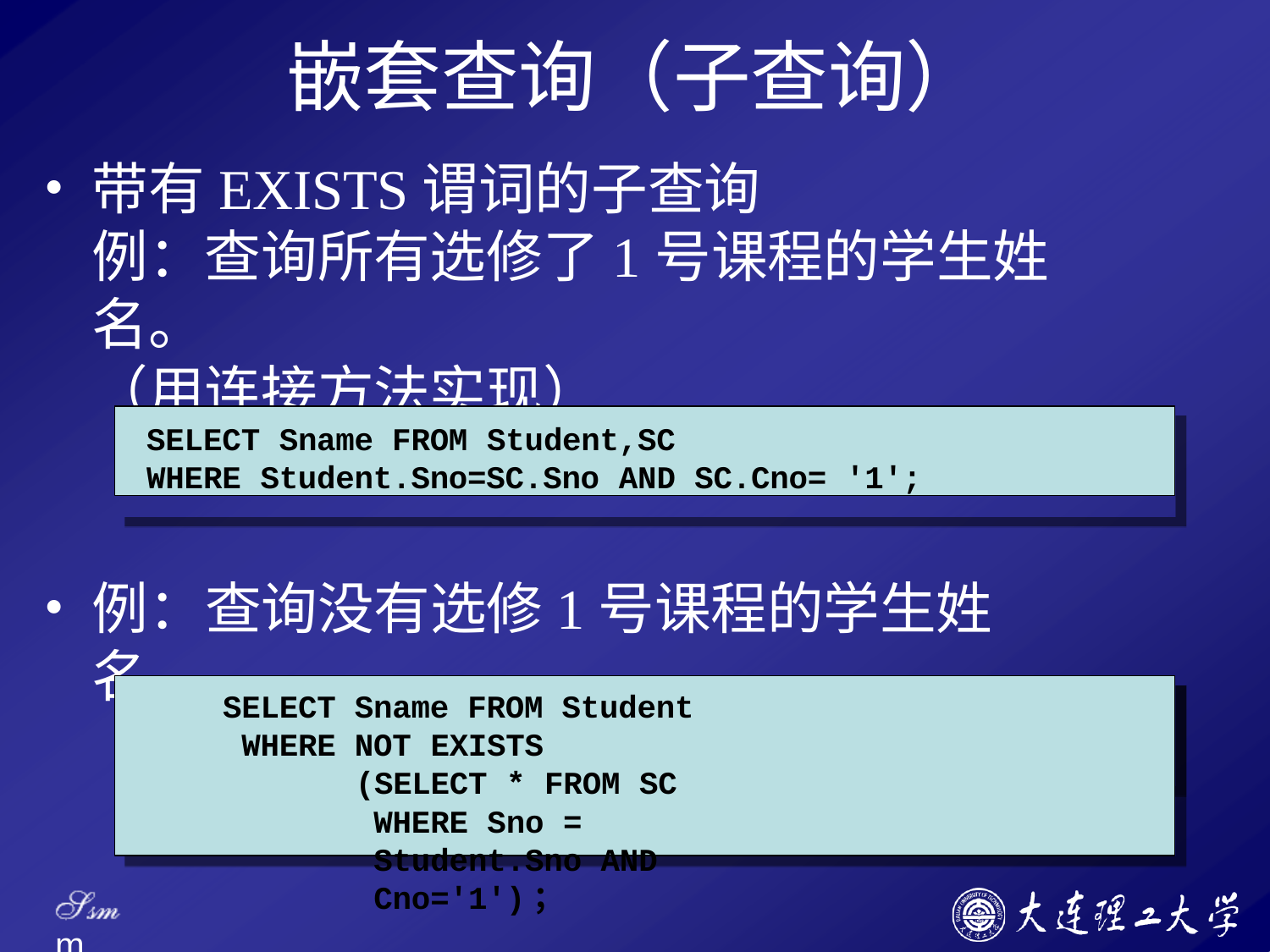

# 嵌套查询（子查询）
带有EXISTS谓词的子查询
例：查询所有选修了1号课程的学生姓名。
（用连接方法实现）
SELECT Sname FROM Student,SC
WHERE Student.Sno=SC.Sno AND SC.Cno= '1';

例：查询没有选修1号课程的学生姓名。

SELECT Sname FROM Student  WHERE NOT EXISTS
(SELECT * FROM SC
WHERE Sno = Student.Sno AND Cno='1')；

SELECT Sname FROM Student,SC
WHERE Student.Sno=SC.Sno AND SC.Cno!= '1';

Ssm